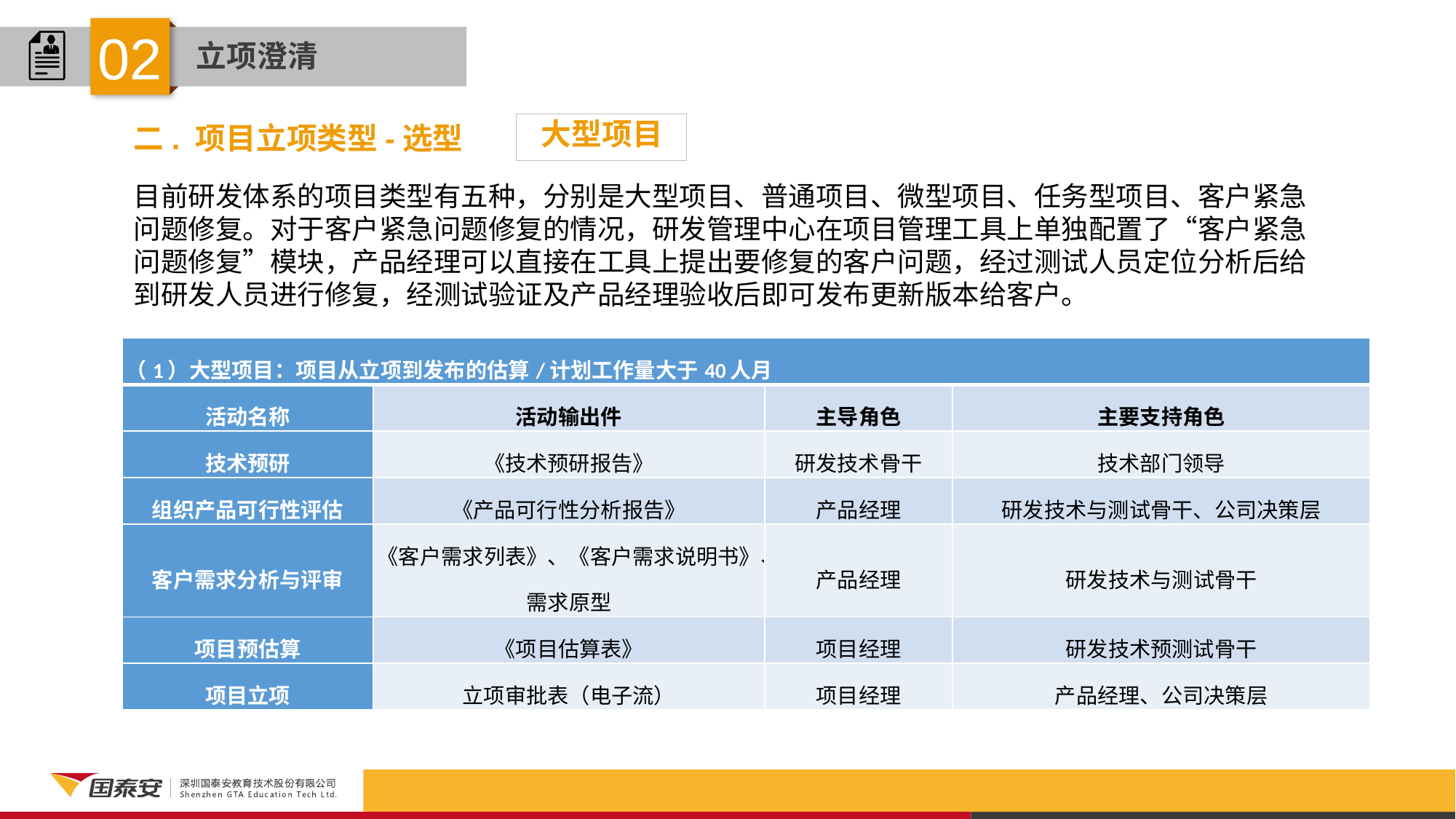

02

立项澄清

 大型项目
二. 项目立项类型-选型
目前研发体系的项目类型有五种，分别是大型项目、普通项目、微型项目、任务型项目、客户紧急问题修复。对于客户紧急问题修复的情况，研发管理中心在项目管理工具上单独配置了“客户紧急问题修复”模块，产品经理可以直接在工具上提出要修复的客户问题，经过测试人员定位分析后给到研发人员进行修复，经测试验证及产品经理验收后即可发布更新版本给客户。
| （1）大型项目：项目从立项到发布的估算/计划工作量大于40人月 |  |  |  |
| --- | --- | --- | --- |
| 活动名称 | 活动输出件 | 主导角色 | 主要支持角色 |
| 技术预研 | 《技术预研报告》 | 研发技术骨干 | 技术部门领导 |
| 组织产品可行性评估 | 《产品可行性分析报告》 | 产品经理 | 研发技术与测试骨干、公司决策层 |
| 客户需求分析与评审 | 《客户需求列表》、《客户需求说明书》、需求原型 | 产品经理 | 研发技术与测试骨干 |
| 项目预估算 | 《项目估算表》 | 项目经理 | 研发技术预测试骨干 |
| 项目立项 | 立项审批表（电子流） | 项目经理 | 产品经理、公司决策层 |